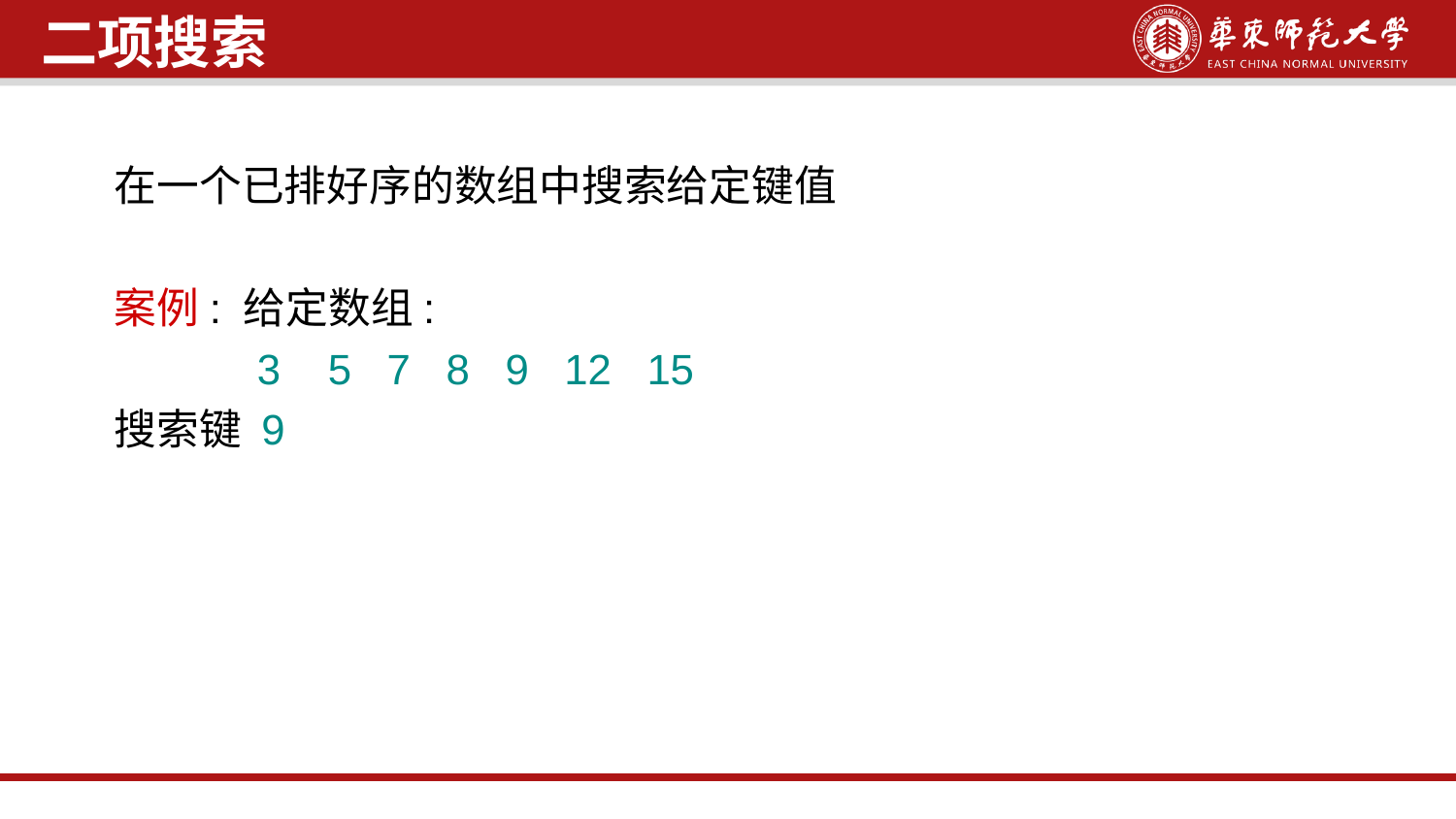

二项搜索
在一个已排好序的数组中搜索给定键值

案例: 给定数组:
            3    5   7   8   9   12   15
搜索键 9